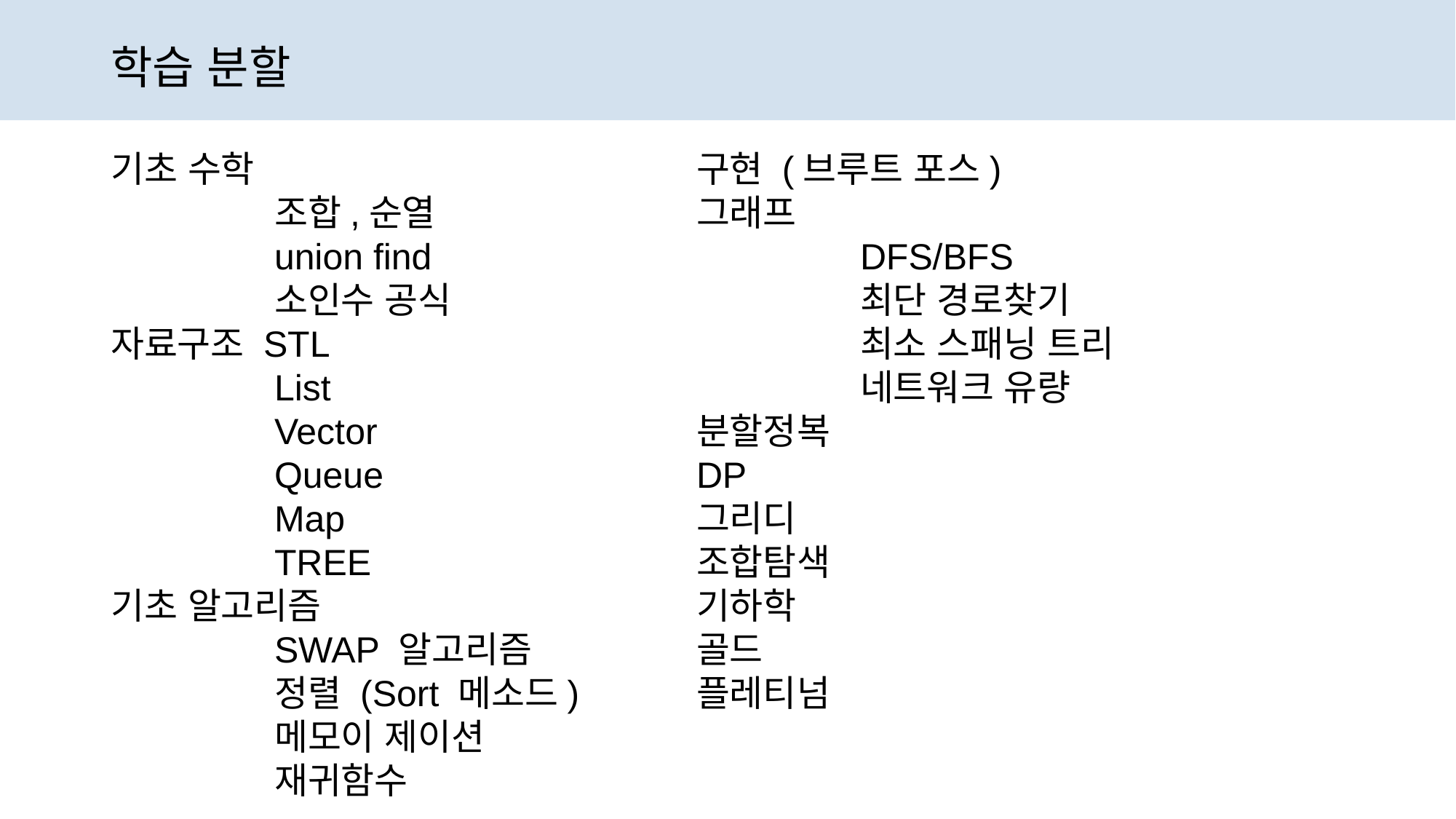

# 학습 분할
기초 수학
	조합,순열
	union find
	소인수 공식
자료구조 STL
	List
	Vector
	Queue
	Map
	TREE
기초 알고리즘
	SWAP 알고리즘
	정렬 (Sort 메소드)
	메모이 제이션
	재귀함수
구현 (브루트 포스)
그래프
	DFS/BFS
	최단 경로찾기
	최소 스패닝 트리
	네트워크 유량
분할정복
DP
그리디
조합탐색
기하학
골드
플레티넘